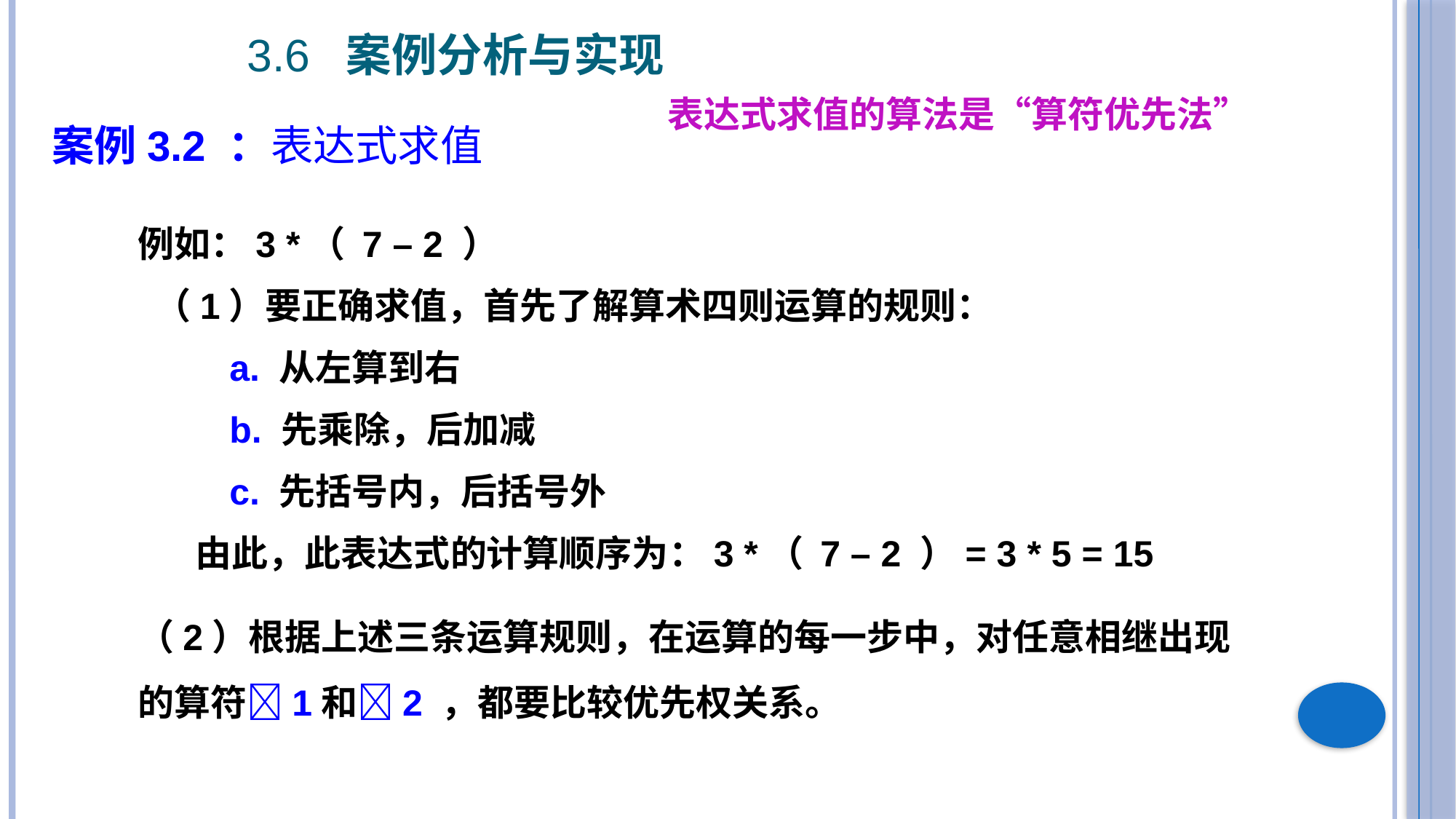

3.6  案例分析与实现
    表达式求值的算法是“算符优先法”
案例3.2 ：表达式求值
例如：3 *（ 7 – 2 ）
 （1）要正确求值，首先了解算术四则运算的规则：
         a. 从左算到右
         b. 先乘除，后加减
         c. 先括号内，后括号外
      由此，此表达式的计算顺序为：3 *（ 7 – 2 ）= 3 * 5 = 15
（2）根据上述三条运算规则，在运算的每一步中，对任意相继出现的算符θ1和θ2 ，都要比较优先权关系。